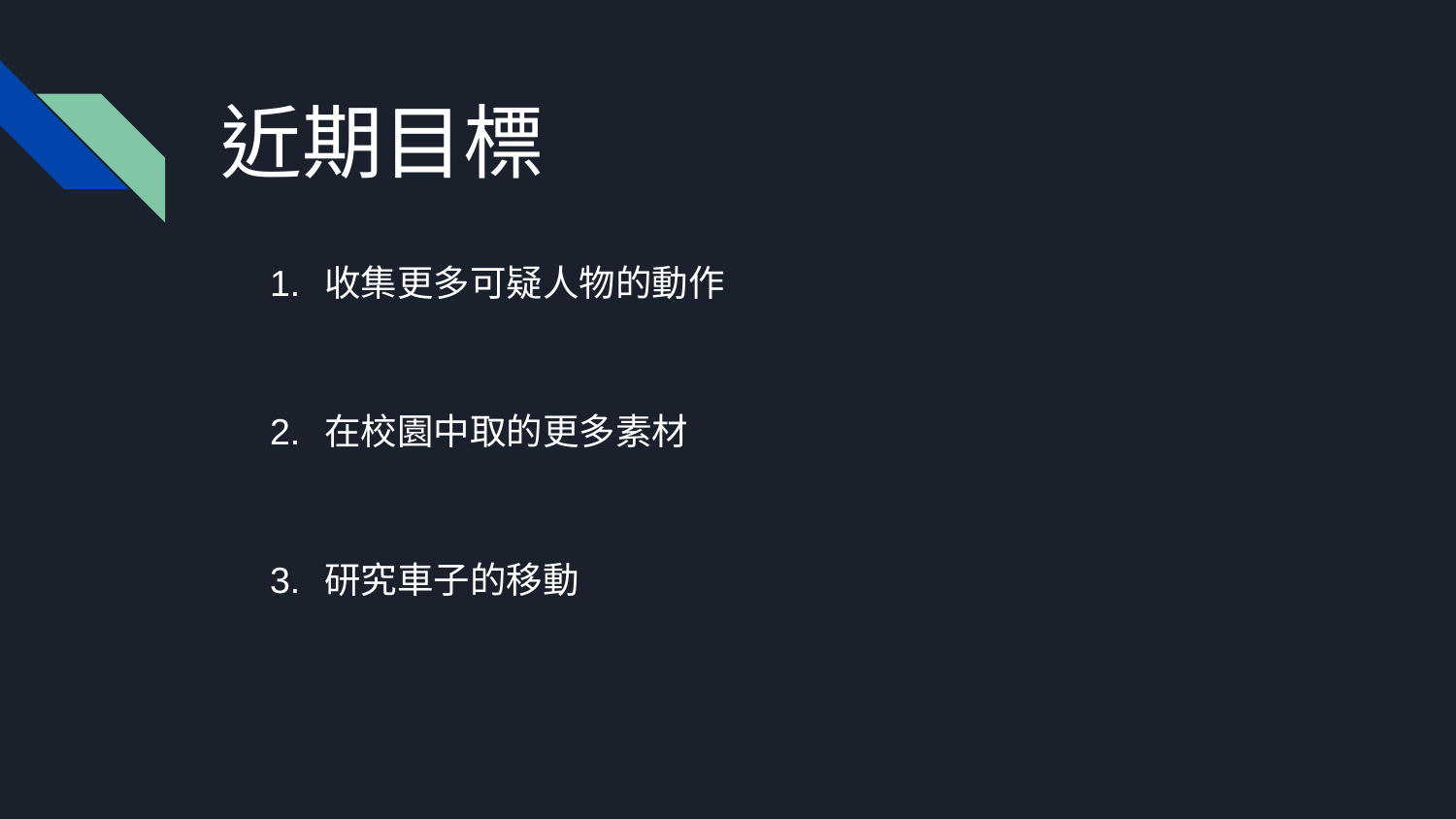

# 近期目標
收集更多可疑人物的動作

在校園中取的更多素材

研究車子的移動